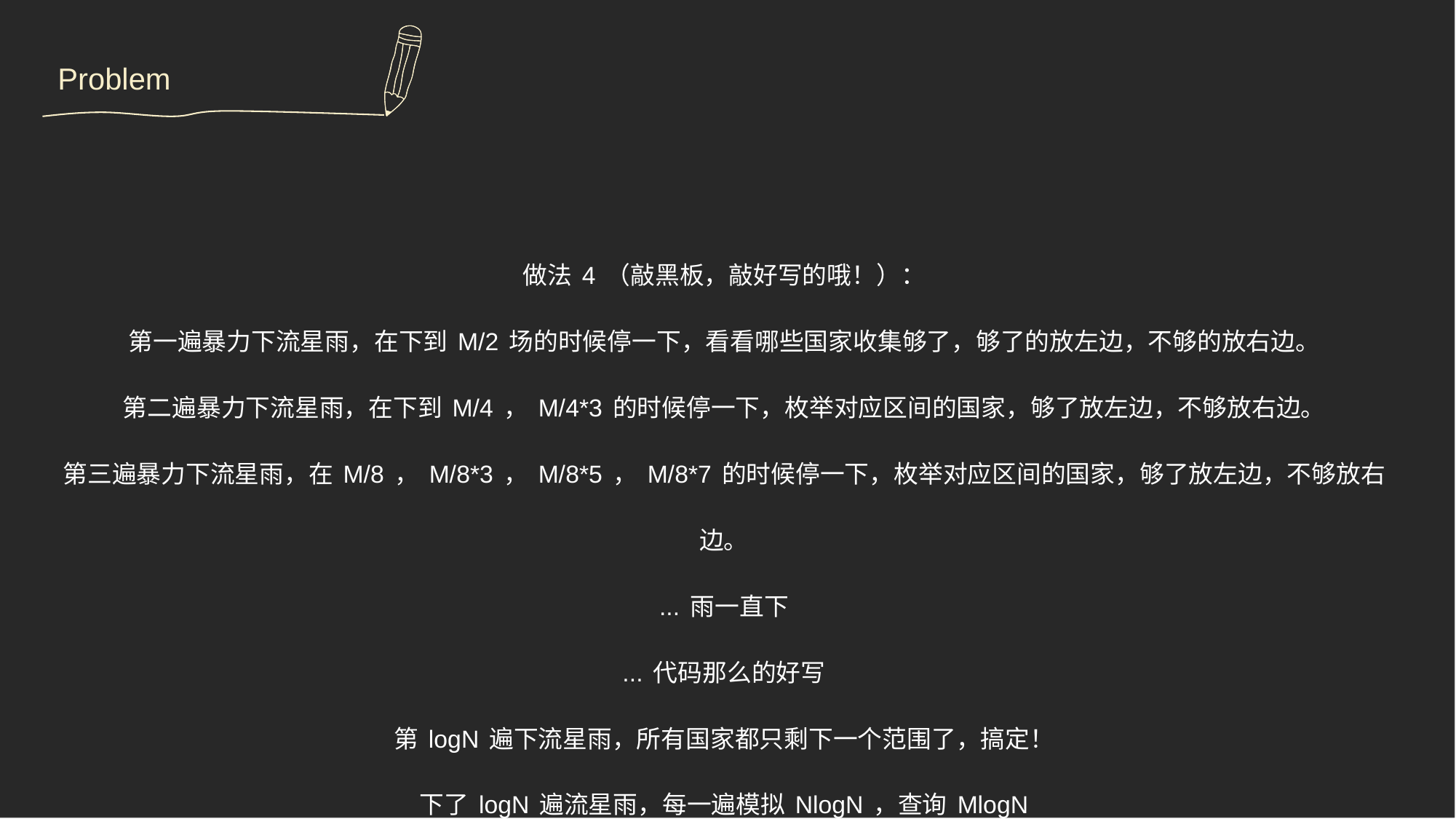

Problem

做法4（敲黑板，敲好写的哦！）：
第一遍暴力下流星雨，在下到M/2场的时候停一下，看看哪些国家收集够了，够了的放左边，不够的放右边。
第二遍暴力下流星雨，在下到M/4，M/4*3的时候停一下，枚举对应区间的国家，够了放左边，不够放右边。
第三遍暴力下流星雨，在M/8，M/8*3，M/8*5，M/8*7的时候停一下，枚举对应区间的国家，够了放左边，不够放右边。
...雨一直下
...代码那么的好写
第logN遍下流星雨，所有国家都只剩下一个范围了，搞定！
下了logN遍流星雨，每一遍模拟NlogN，查询MlogN
一共NlogNlogN